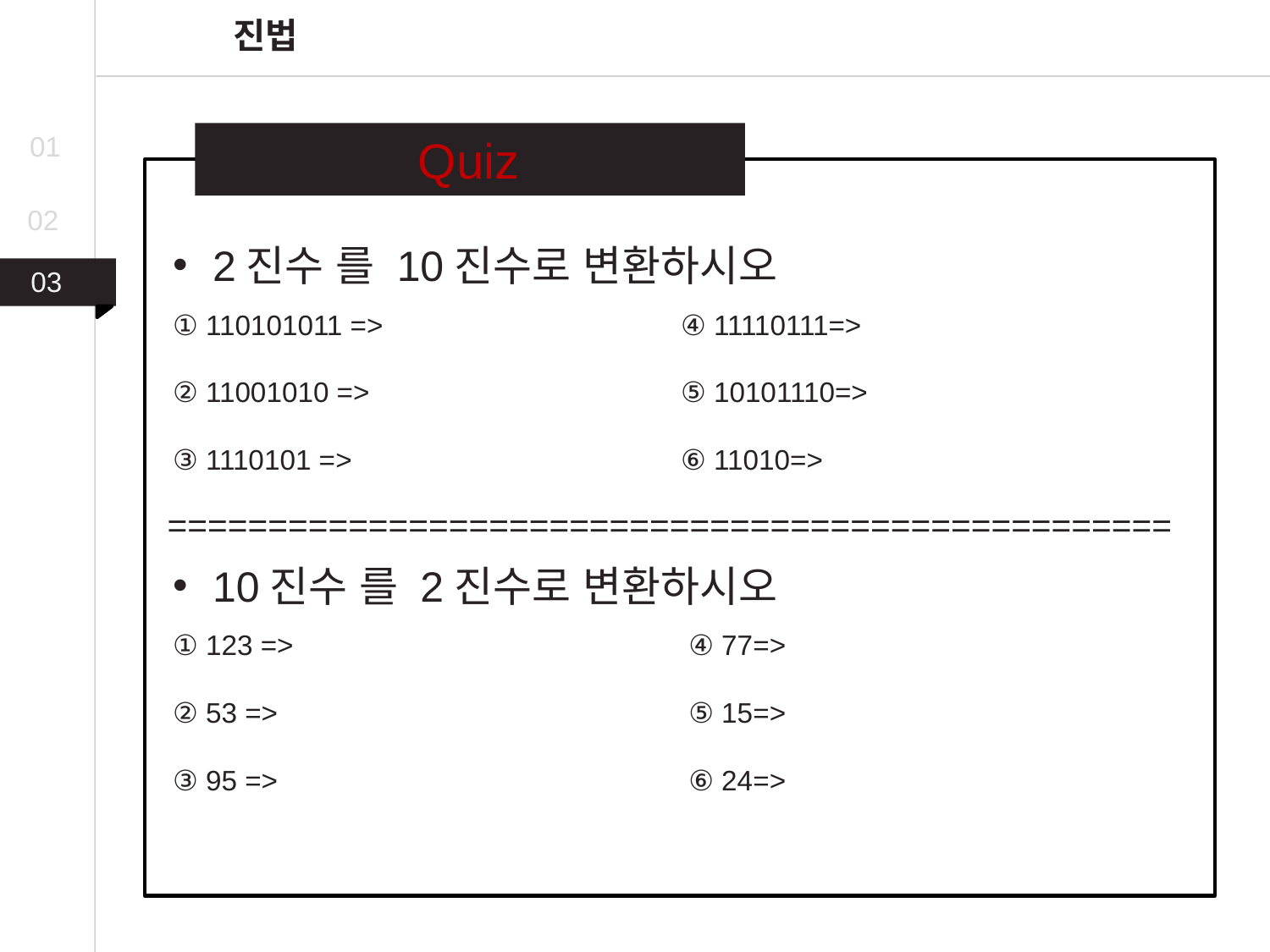

진법
01
Quiz

02
2진수 를 10진수로 변환하시오

① 110101011 =>			④ 11110111=>

② 11001010 =>			⑤ 10101110=>

③ 1110101 =>			⑥ 11010=>

==================================================
03

03
02

10진수 를 2진수로 변환하시오

① 123 =>				 ④ 77=>

② 53 =>				 ⑤ 15=>

③ 95 =>				 ⑥ 24=>